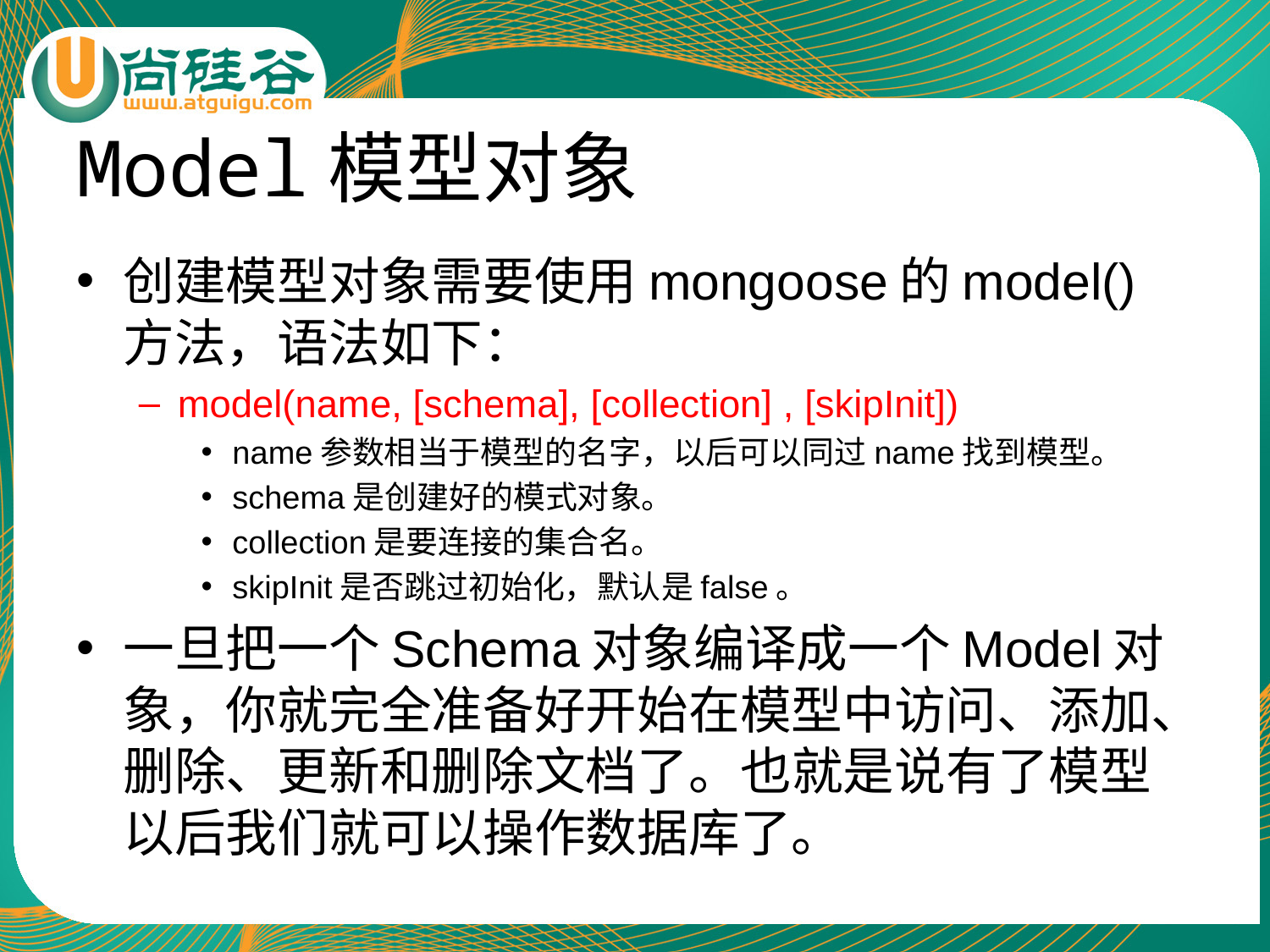

# Model模型对象
创建模型对象需要使用mongoose的model()方法，语法如下：
model(name, [schema], [collection] , [skipInit])
name参数相当于模型的名字，以后可以同过name找到模型。
schema是创建好的模式对象。
collection是要连接的集合名。
skipInit是否跳过初始化，默认是false。
一旦把一个Schema对象编译成一个Model对象，你就完全准备好开始在模型中访问、添加、删除、更新和删除文档了。也就是说有了模型以后我们就可以操作数据库了。